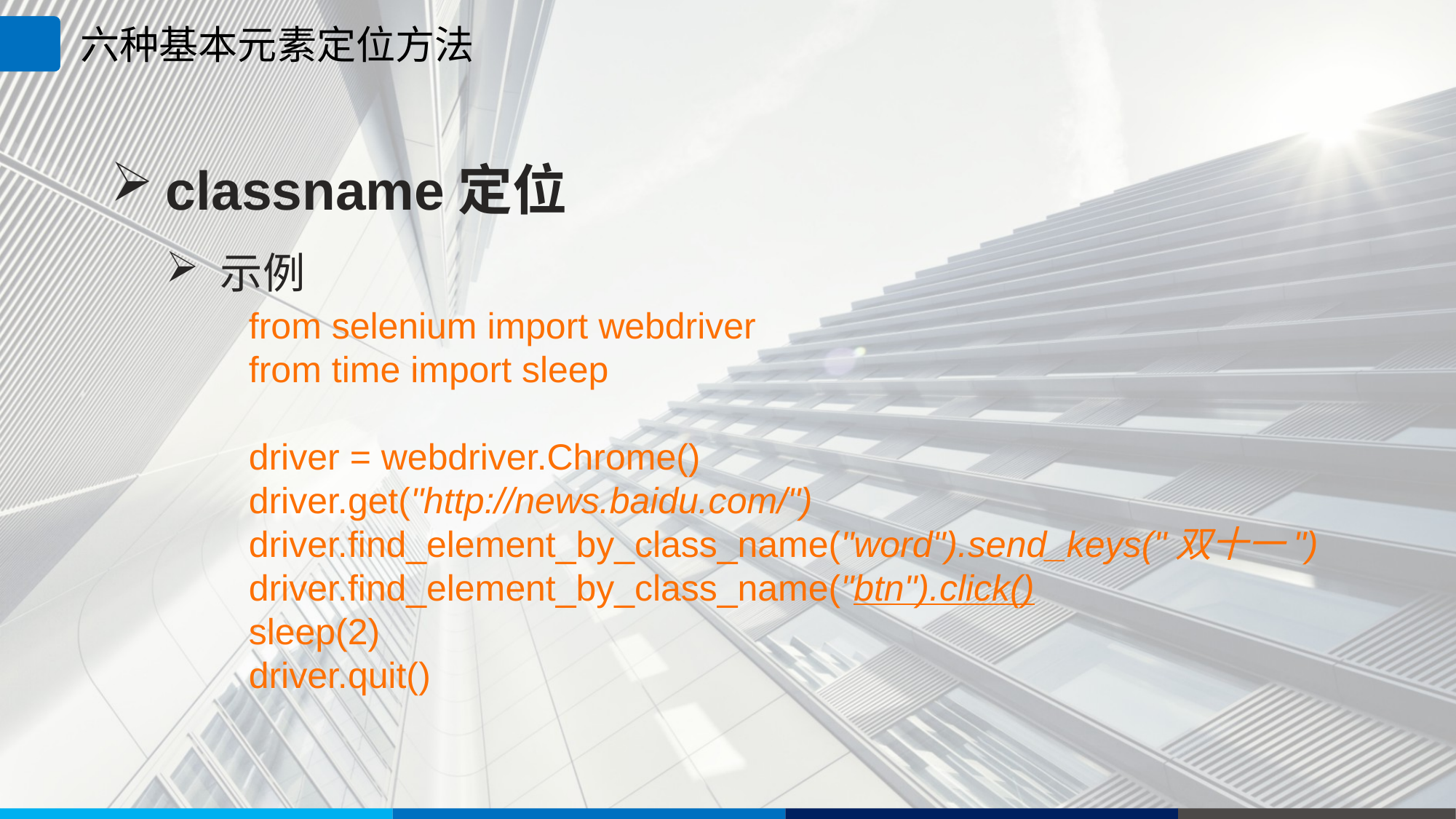

六种基本元素定位方法

classname定位
示例
from selenium import webdriver
from time import sleep

driver = webdriver.Chrome()
driver.get("http://news.baidu.com/")
driver.find_element_by_class_name("word").send_keys("双十一")
driver.find_element_by_class_name("btn").click()
sleep(2)
driver.quit()